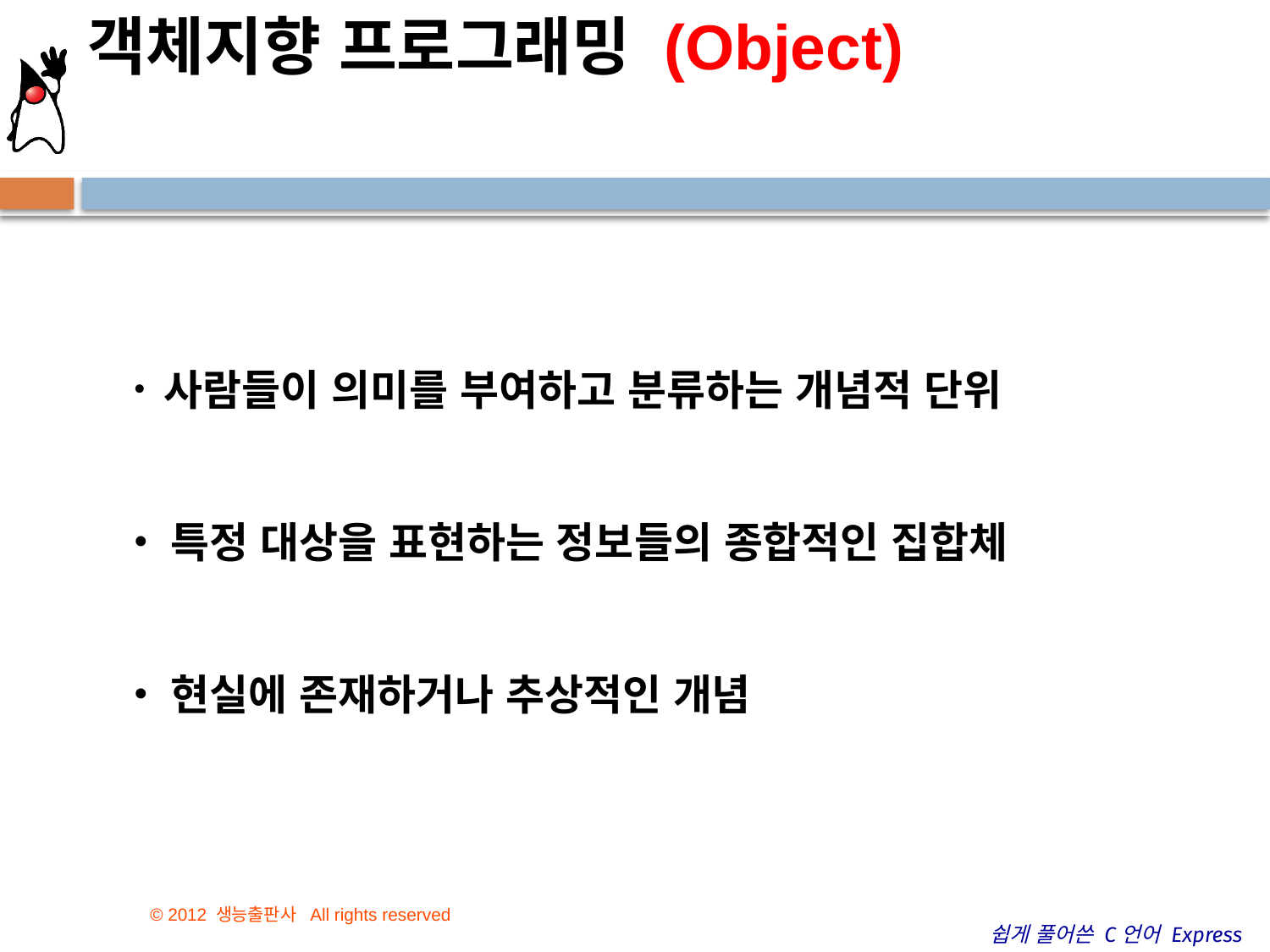

객체지향 프로그래밍 (Object)
 사람들이 의미를 부여하고 분류하는 개념적 단위

 특정 대상을 표현하는 정보들의 종합적인 집합체

 현실에 존재하거나 추상적인 개념